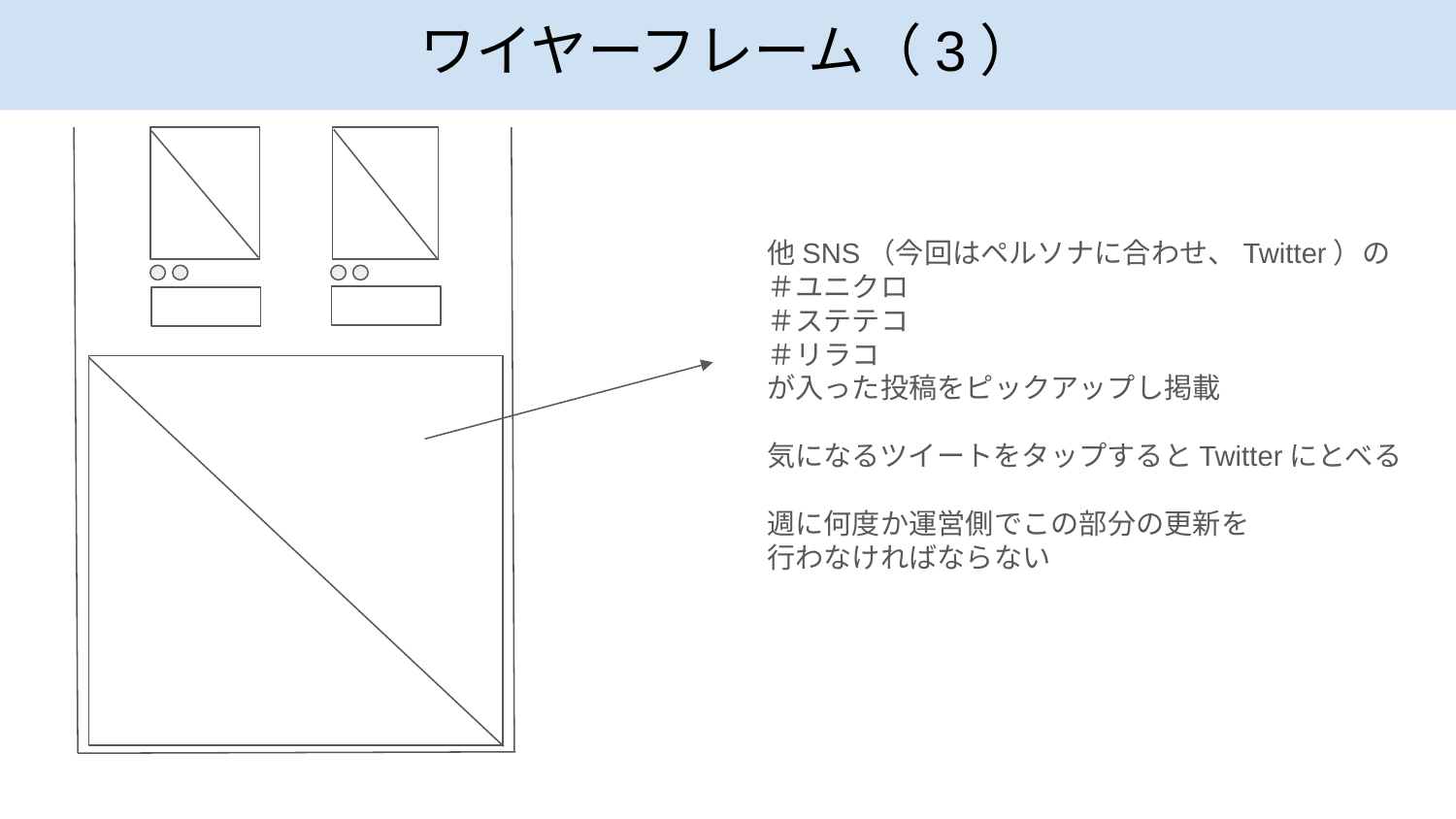

# ワイヤーフレーム（3）

他SNS（今回はペルソナに合わせ、Twitter）の
＃ユニクロ
＃ステテコ
＃リラコ
が入った投稿をピックアップし掲載

気になるツイートをタップするとTwitterにとべる

週に何度か運営側でこの部分の更新を
行わなければならない